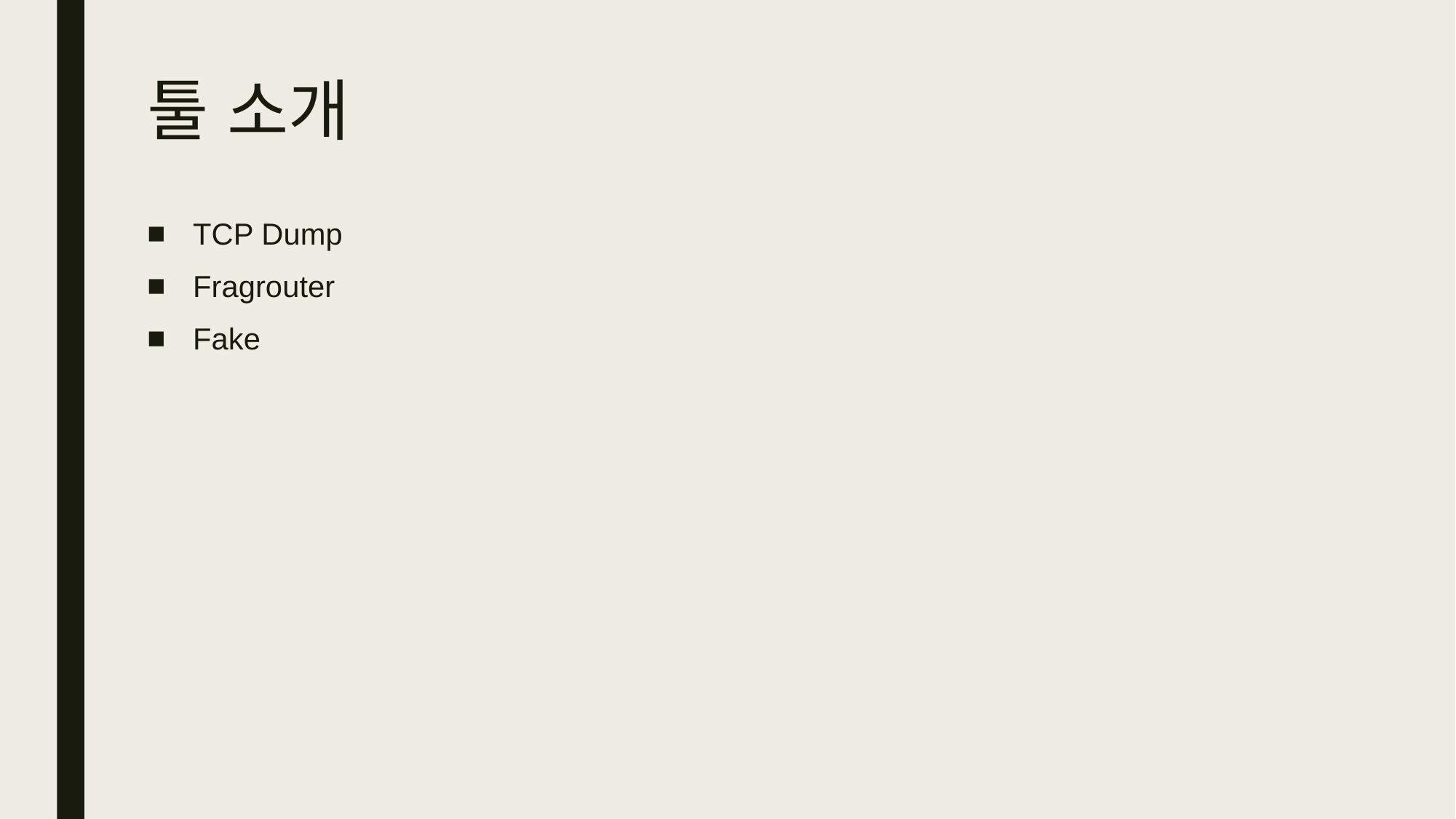

# 툴 소개
TCP Dump
Fragrouter
Fake